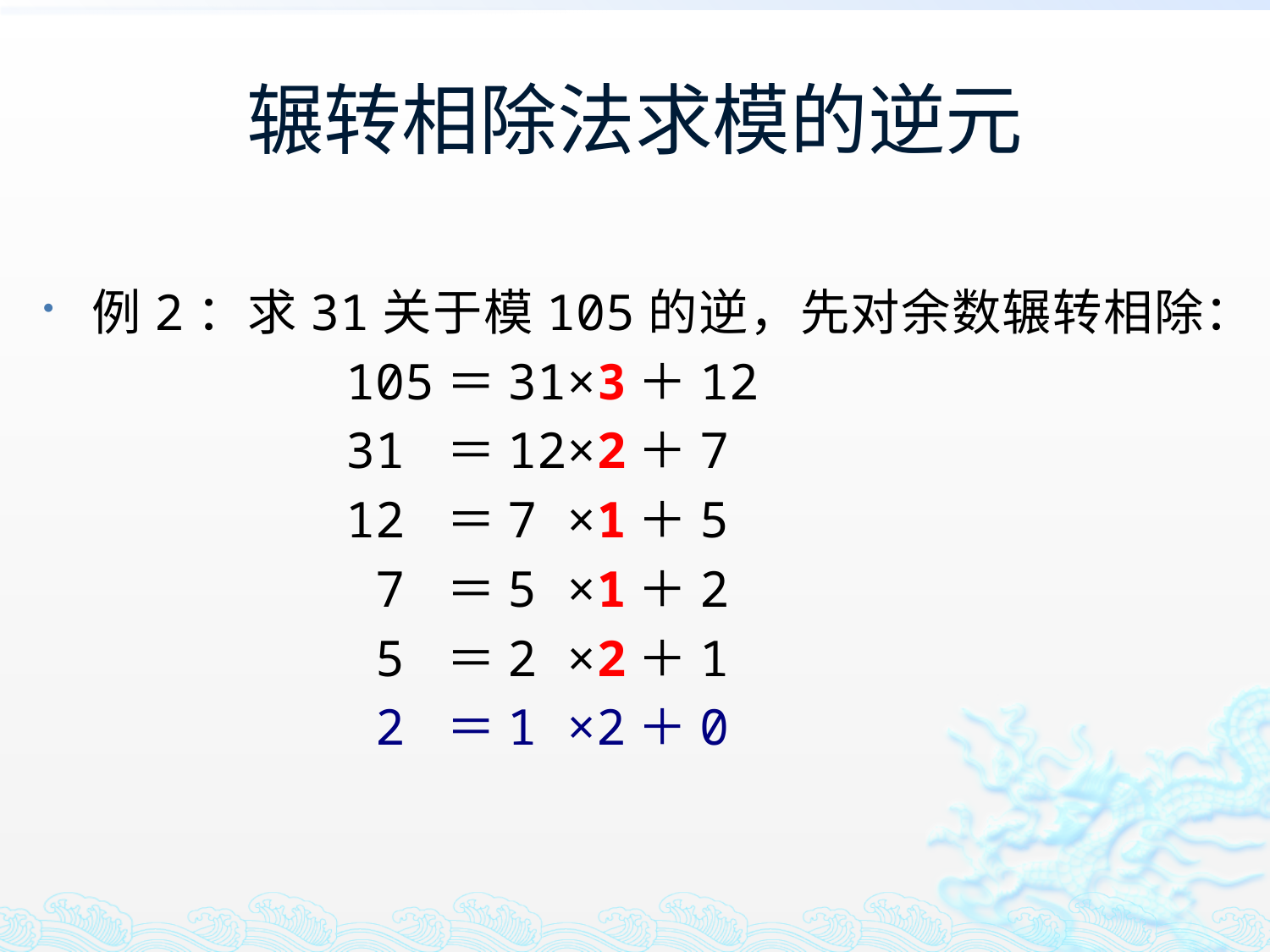

# 辗转相除法求模的逆元
例2：求31关于模105的逆，先对余数辗转相除：
    		105＝31×3＋12
    		31 ＝12×2＋7
    		12 ＝7 ×1＋5
    		 7 ＝5 ×1＋2
    		 5 ＝2 ×2＋1
  		 2 ＝1 ×2＋0